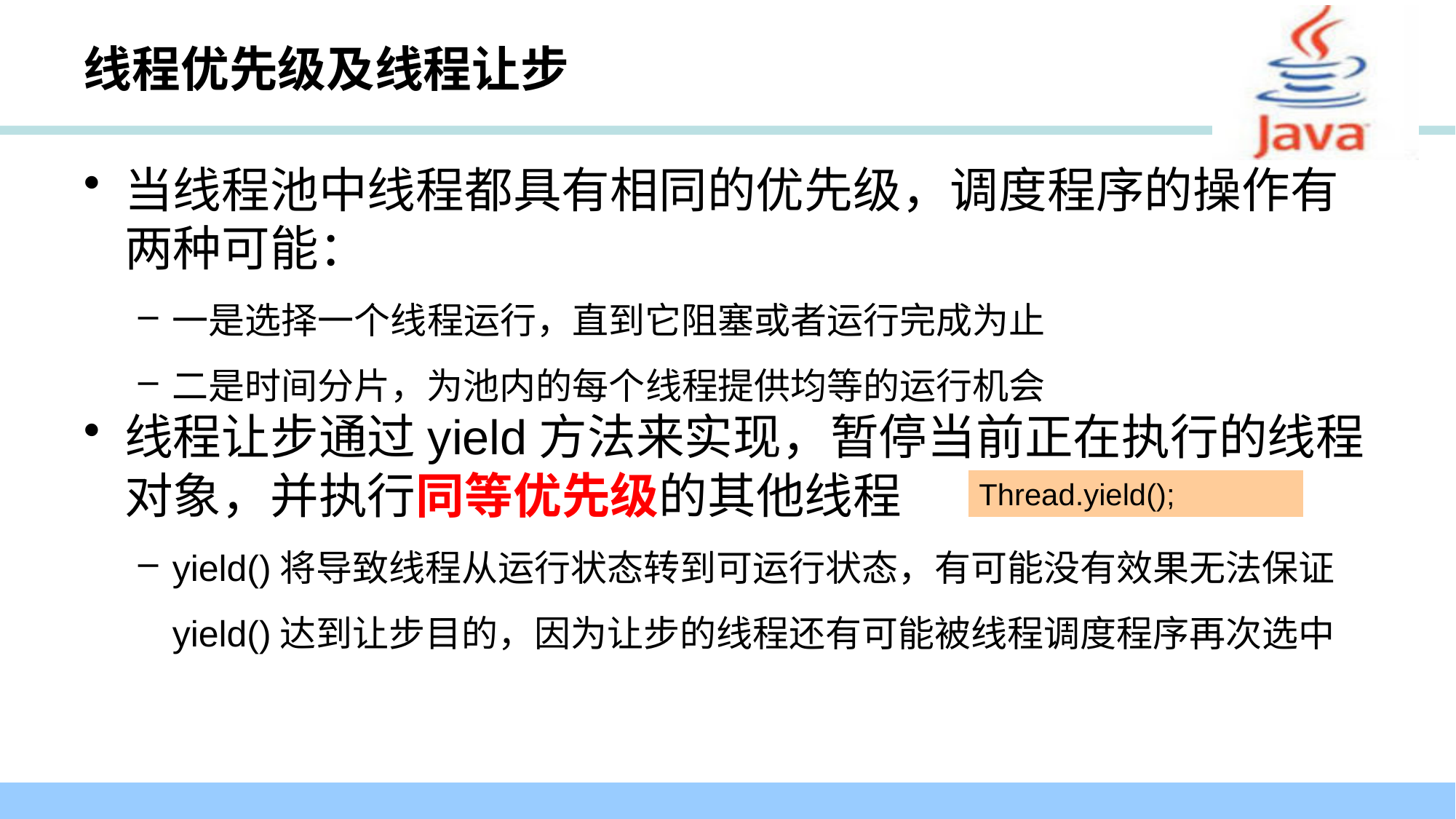

# 线程优先级及线程让步
当线程池中线程都具有相同的优先级，调度程序的操作有两种可能：
一是选择一个线程运行，直到它阻塞或者运行完成为止
二是时间分片，为池内的每个线程提供均等的运行机会
线程让步通过yield方法来实现，暂停当前正在执行的线程对象，并执行同等优先级的其他线程
yield()将导致线程从运行状态转到可运行状态，有可能没有效果无法保证yield()达到让步目的，因为让步的线程还有可能被线程调度程序再次选中
Thread.yield();